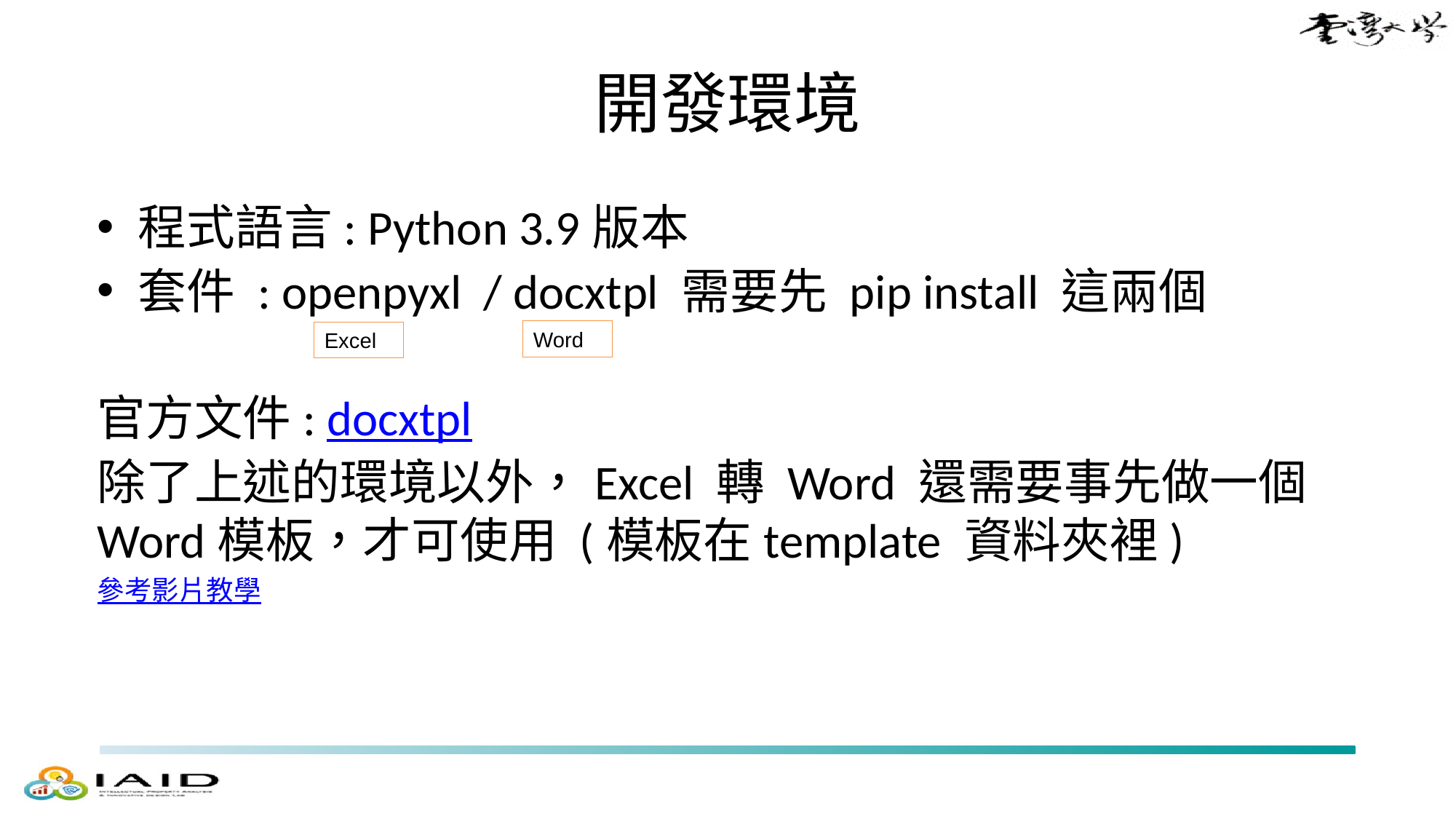

# 開發環境
程式語言: Python 3.9版本
套件 : openpyxl  / docxtpl 需要先 pip install 這兩個

官方文件: docxtpl
除了上述的環境以外，Excel 轉 Word 還需要事先做一個Word模板，才可使用 (模板在template 資料夾裡)
參考影片教學
Word
Excel